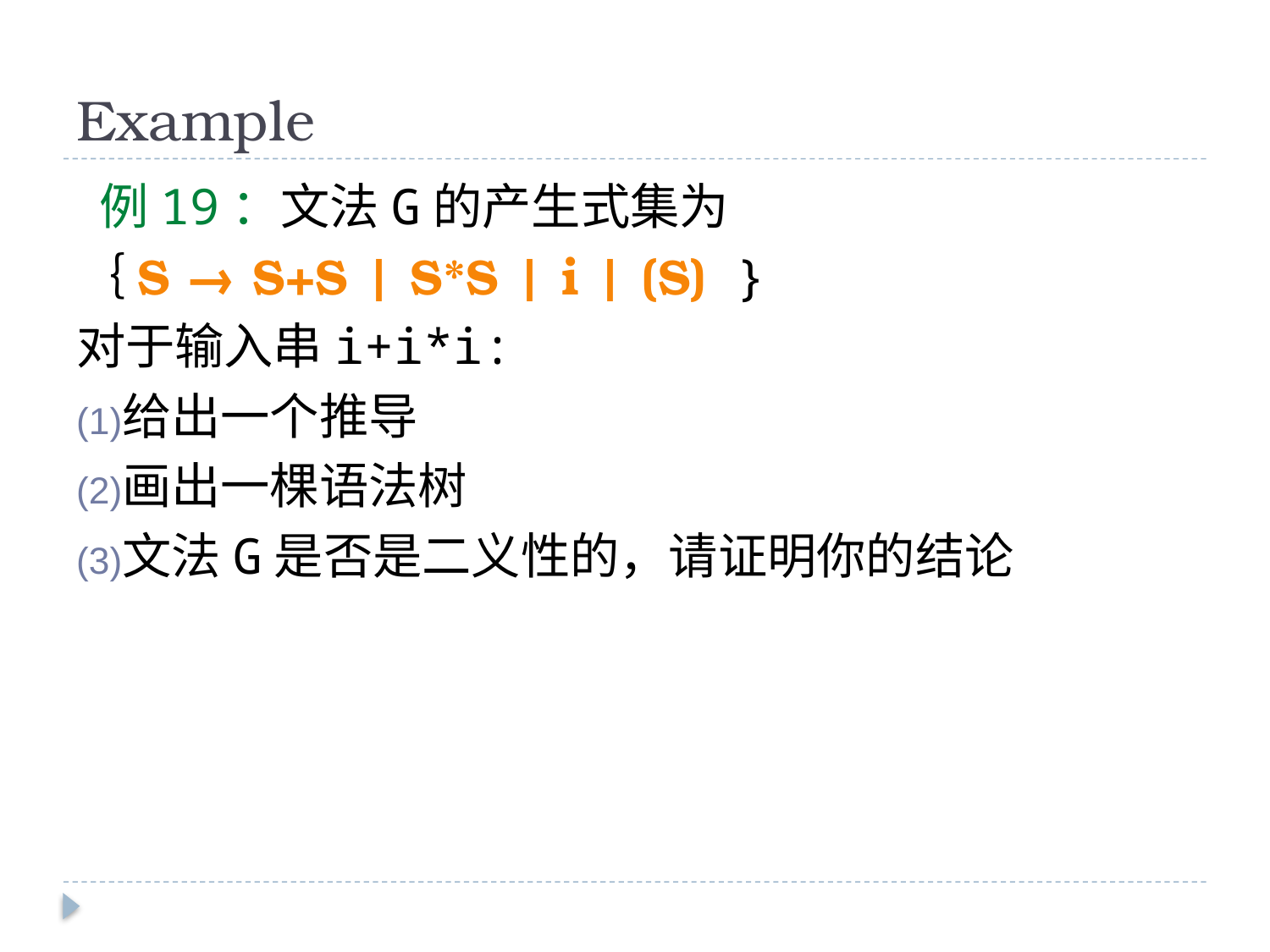

# Example
 例19：文法G的产生式集为
｛S → S+S | S*S | i | (S) }
对于输入串i+i*i:
给出一个推导
画出一棵语法树
文法G是否是二义性的，请证明你的结论

79